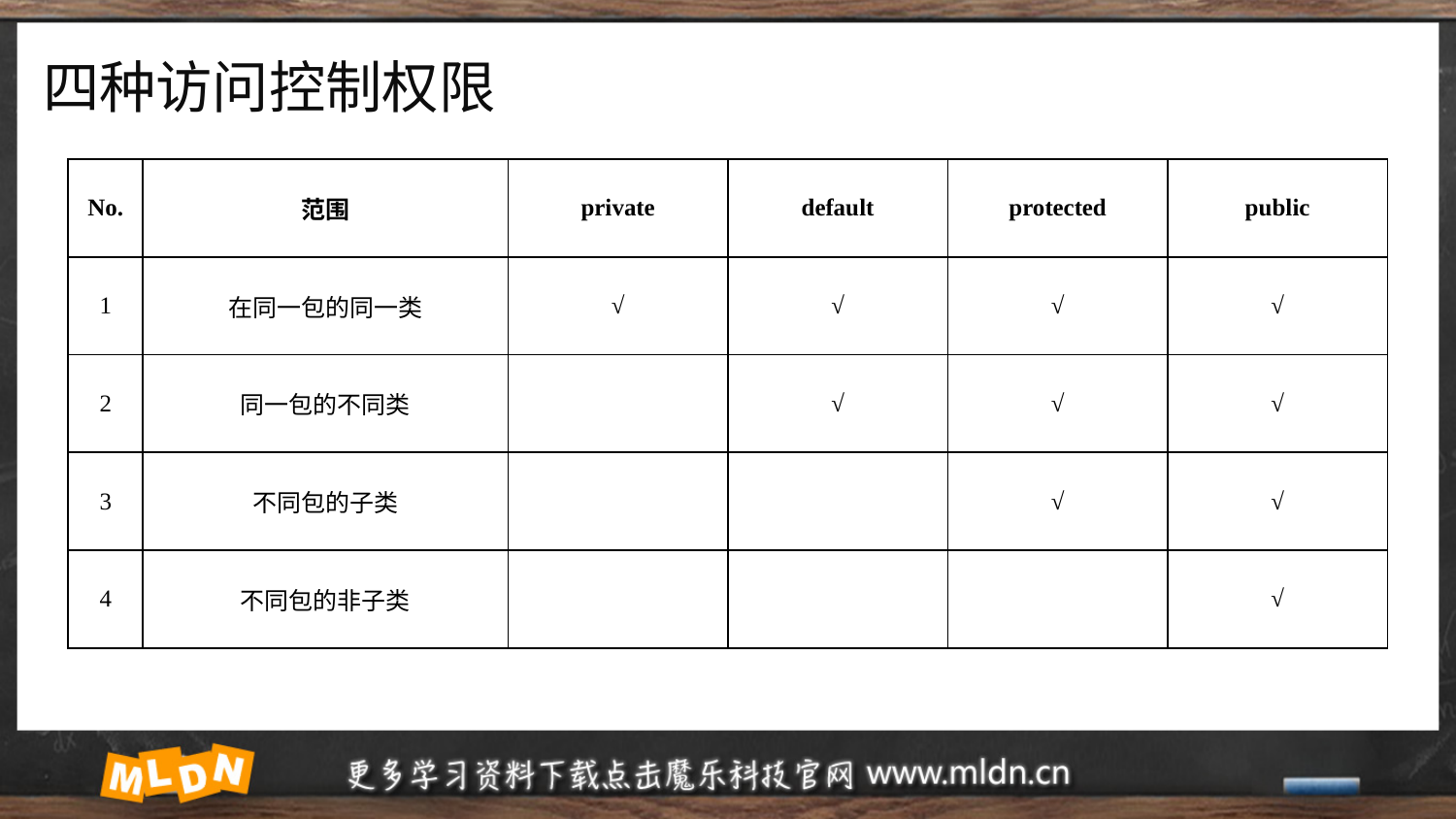

# 四种访问控制权限
| No. | 范围 | private | default | protected | public |
| --- | --- | --- | --- | --- | --- |
| 1 | 在同一包的同一类 | √ | √ | √ | √ |
| 2 | 同一包的不同类 |  | √ | √ | √ |
| 3 | 不同包的子类 |  |  | √ | √ |
| 4 | 不同包的非子类 |  |  |  | √ |